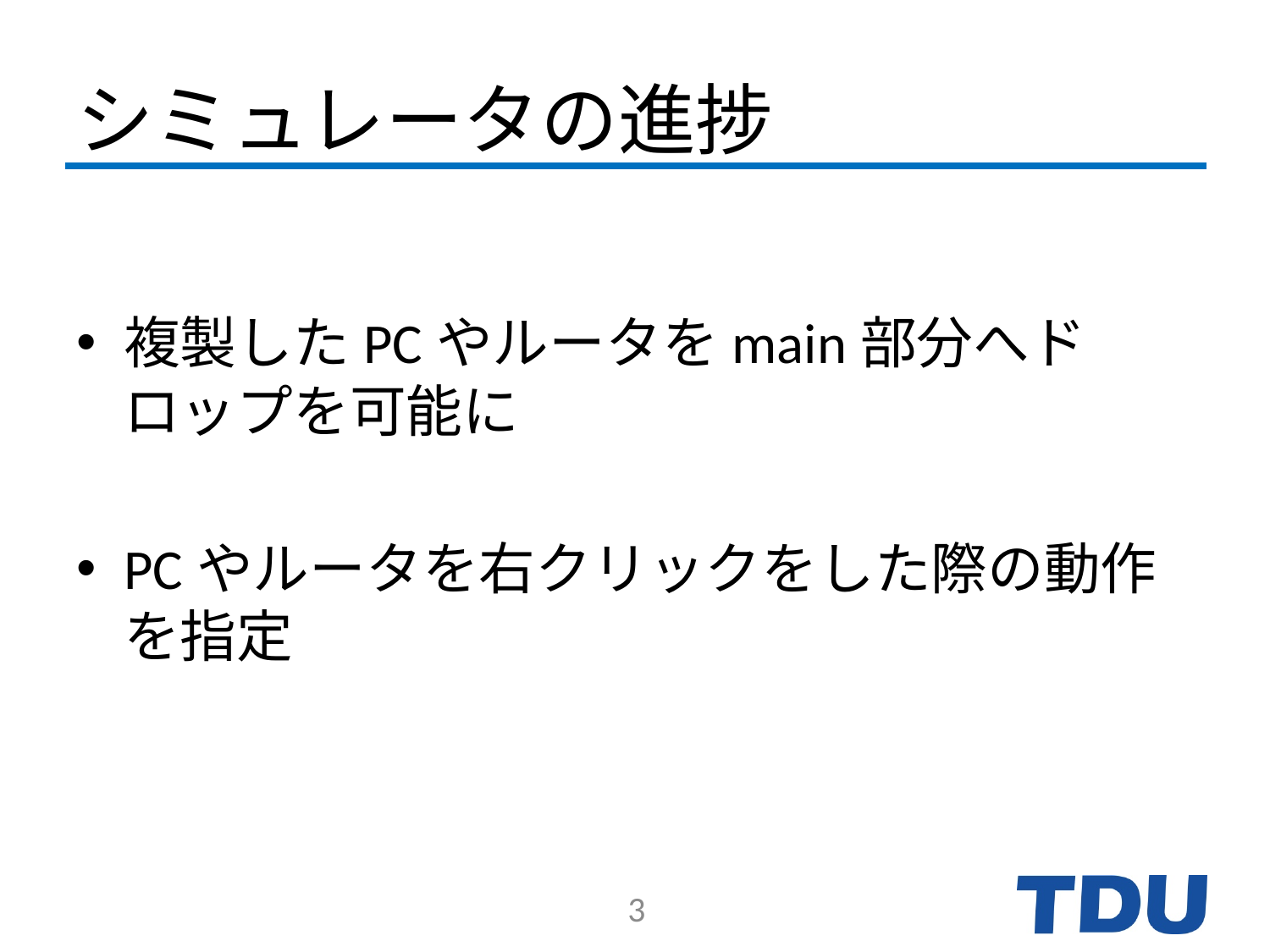

# シミュレータの進捗

複製したPCやルータをmain部分へドロップを可能に

PCやルータを右クリックをした際の動作を指定
3